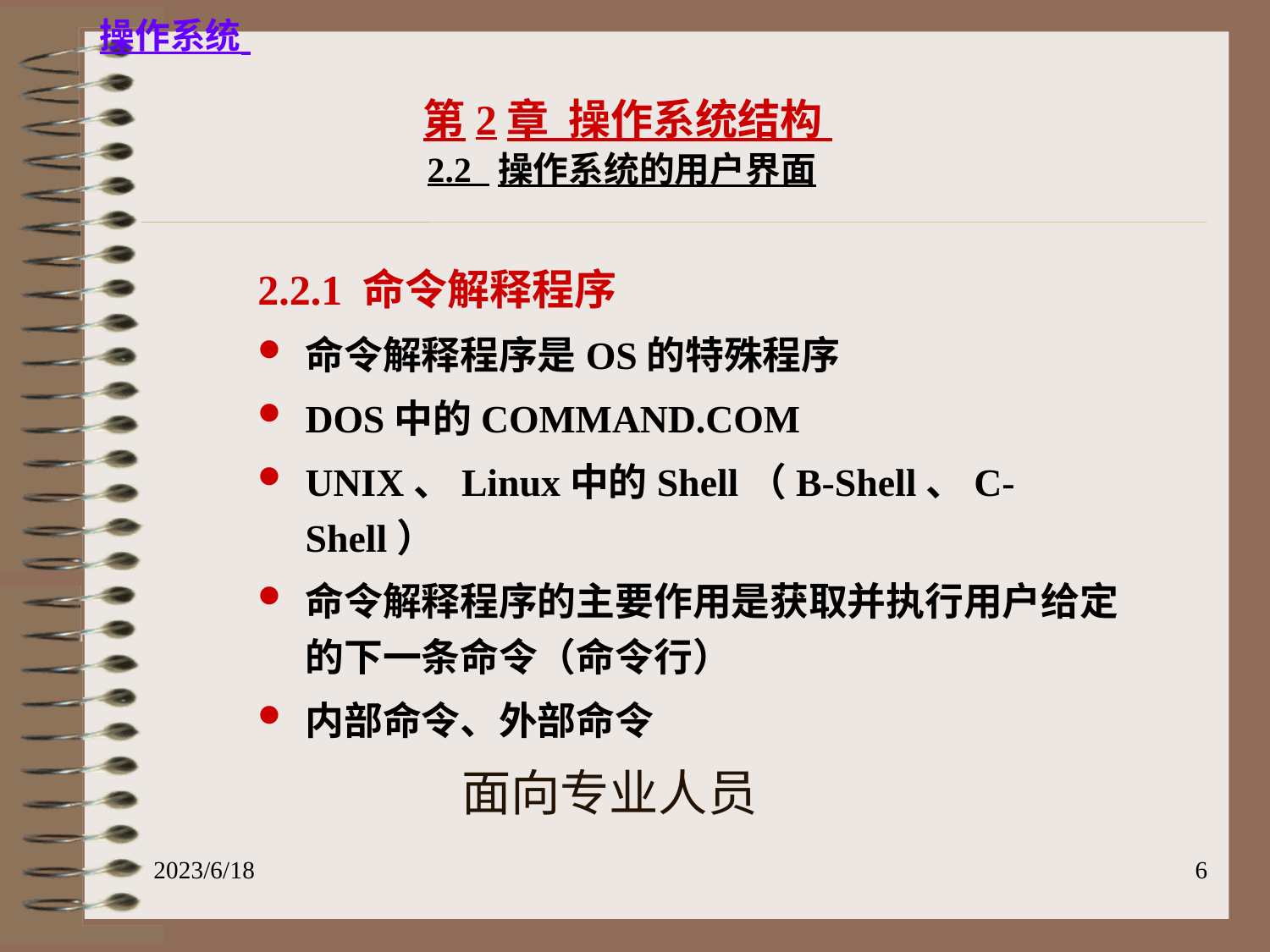

# 2.2  操作系统的用户界面
2.2.1 命令解释程序
命令解释程序是OS的特殊程序
DOS中的COMMAND.COM
UNIX、Linux中的Shell（B-Shell、C-Shell）
命令解释程序的主要作用是获取并执行用户给定的下一条命令（命令行）
内部命令、外部命令
       面向专业人员
2023/6/18
6